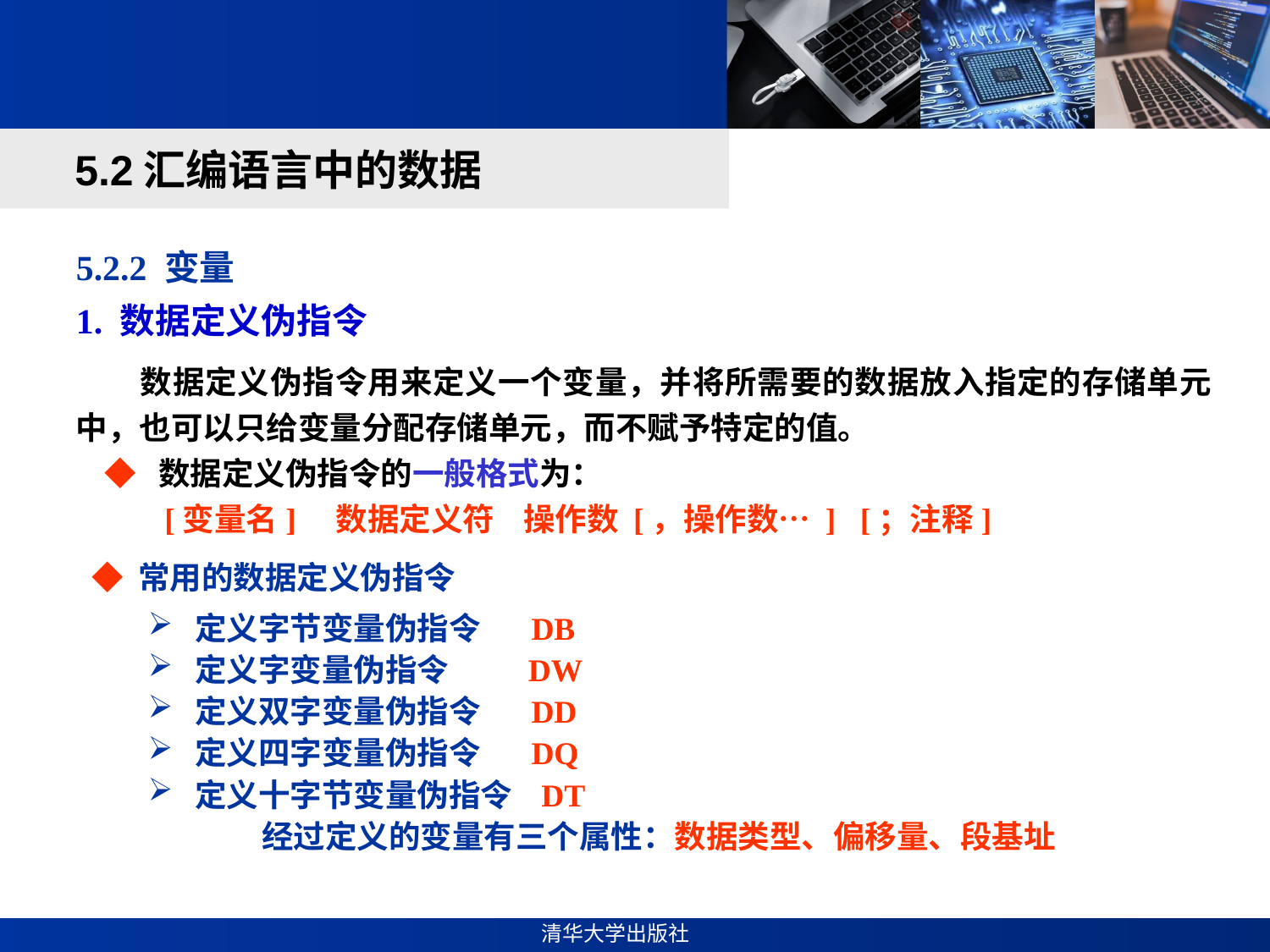

#
5.2汇编语言中的数据

5.2.2 变量
1. 数据定义伪指令
       数据定义伪指令用来定义一个变量，并将所需要的数据放入指定的存储单元中，也可以只给变量分配存储单元，而不赋予特定的值。
    ◆  数据定义伪指令的一般格式为：
           [变量名]    数据定义符    操作数 [，操作数… ]   [；注释]
 ◆ 常用的数据定义伪指令
 定义字节变量伪指令      DB
 定义字变量伪指令          DW
 定义双字变量伪指令      DD
 定义四字变量伪指令      DQ
 定义十字节变量伪指令   DT
经过定义的变量有三个属性：数据类型、偏移量、段基址